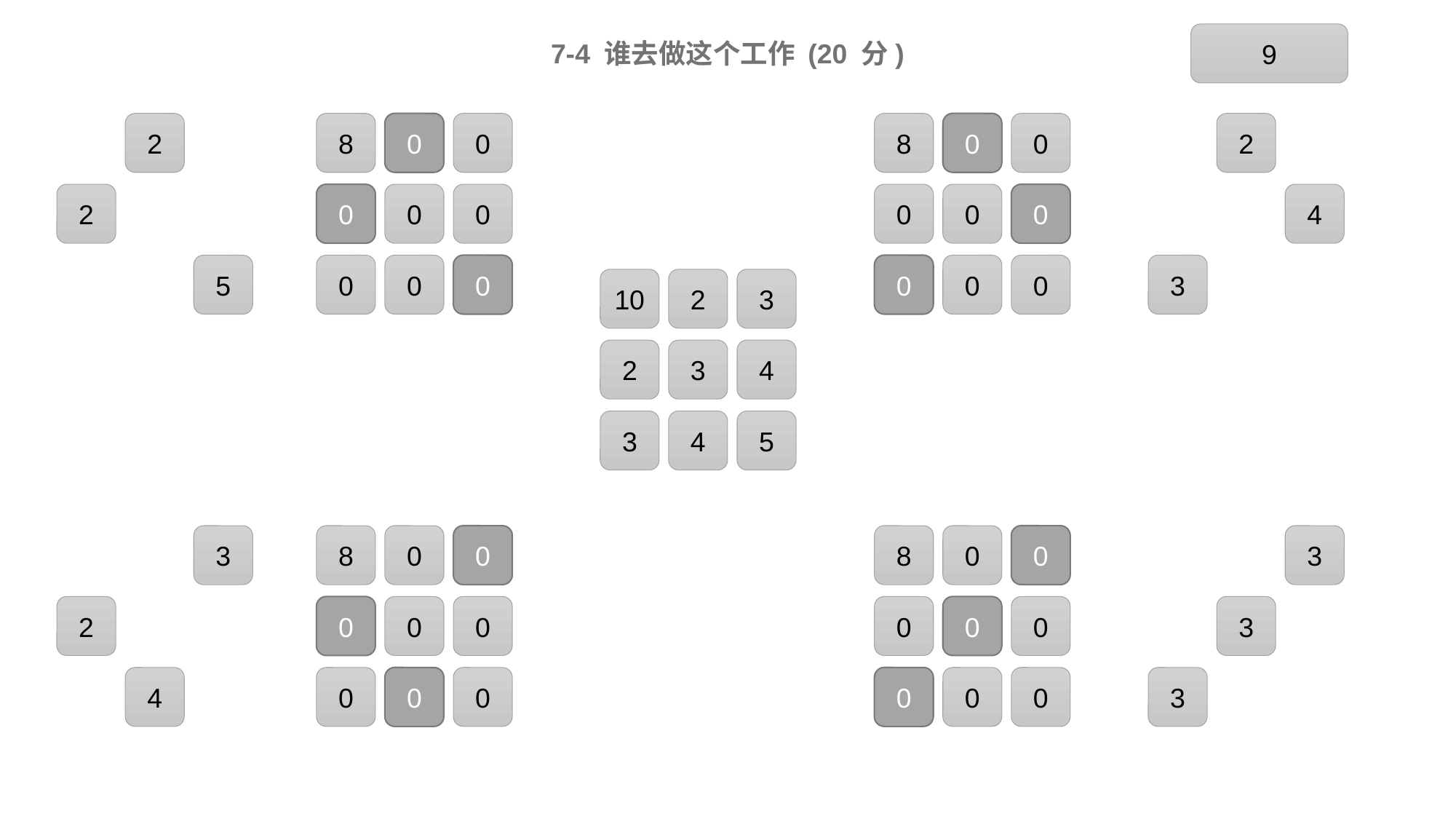

9
7-4 谁去做这个工作 (20 分)
2
2
0
0
8
0
8
0
4
2
0
0
0
0
0
0
5
3
0
0
0
0
0
0
3
10
2
4
2
3
5
3
4
3
3
0
0
8
0
8
0
2
0
0
3
0
0
0
0
4
0
0
3
0
0
0
0